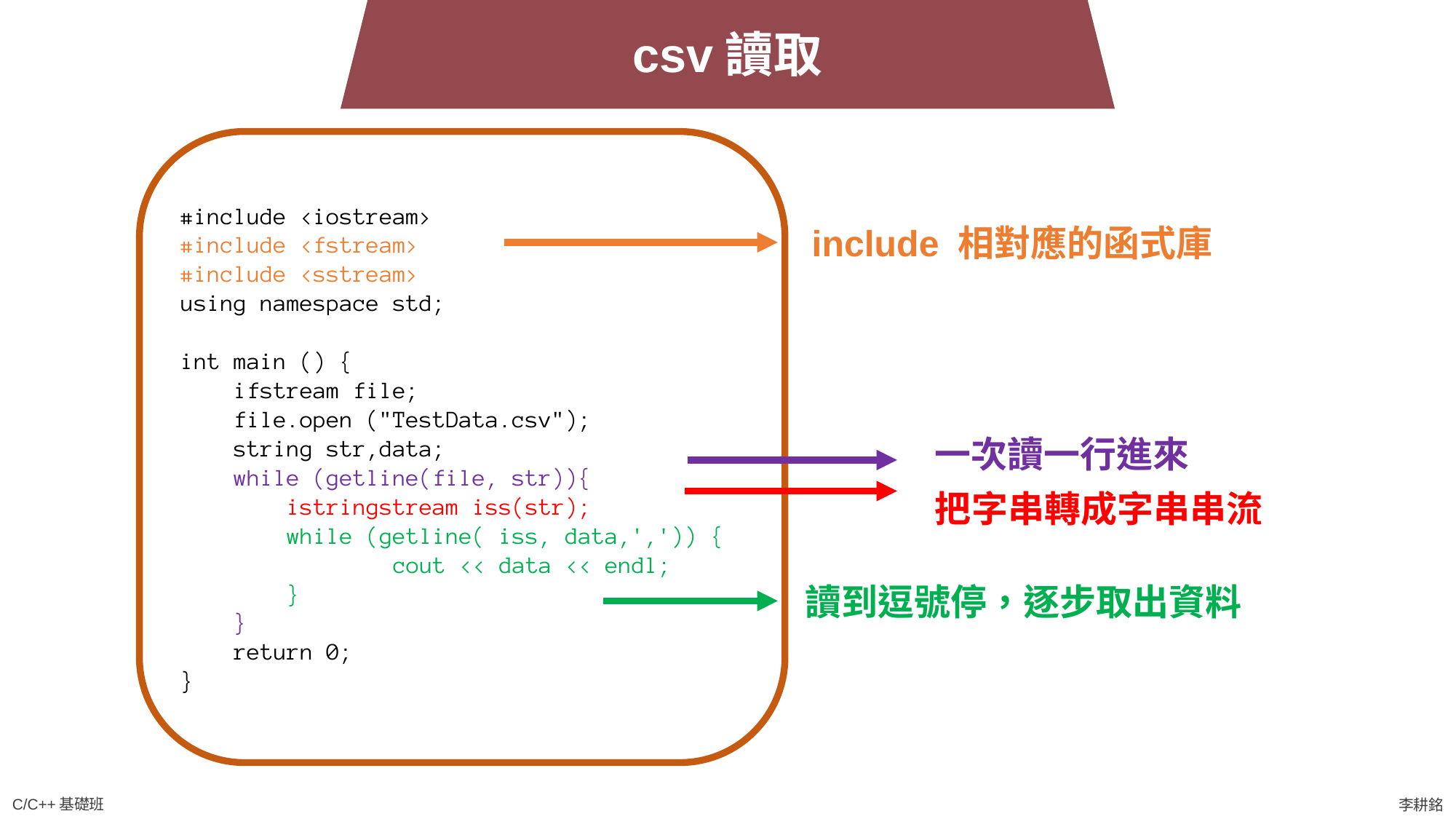

csv讀取
#include <iostream>
#include <fstream>
#include <sstream>
using namespace std;

int main () {
    ifstream file;
    file.open ("TestData.csv");
    string str,data;
    while (getline(file, str)){
        istringstream iss(str);
        while (getline( iss, data,',')) {
                cout << data << endl;
        }
    }
    return 0;
}
include 相對應的函式庫
一次讀一行進來
把字串轉成字串串流
讀到逗號停，逐步取出資料
C/C++基礎班
李耕銘